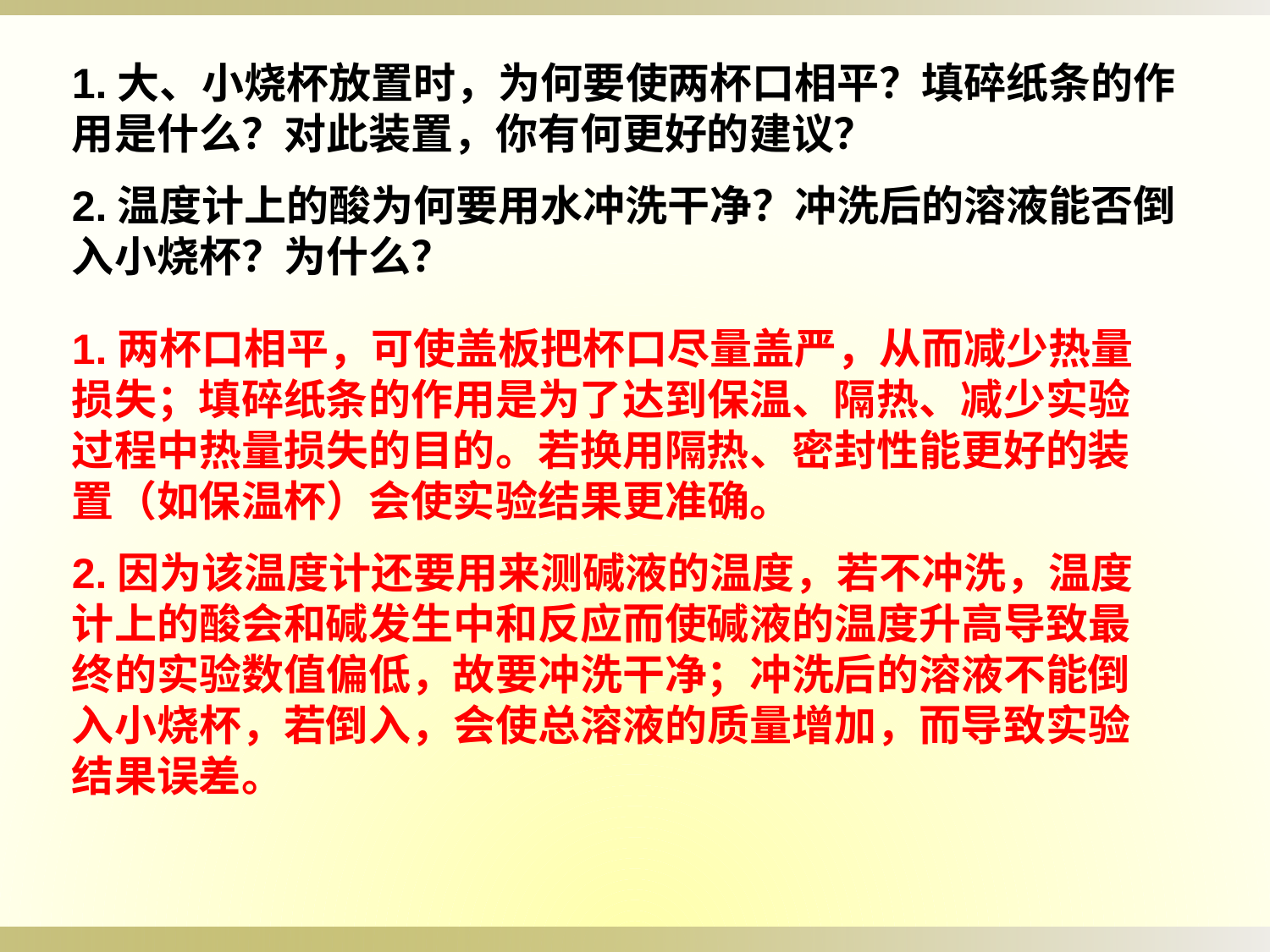

1.大、小烧杯放置时，为何要使两杯口相平？填碎纸条的作用是什么？对此装置，你有何更好的建议？
2.温度计上的酸为何要用水冲洗干净？冲洗后的溶液能否倒入小烧杯？为什么？
1.两杯口相平，可使盖板把杯口尽量盖严，从而减少热量损失；填碎纸条的作用是为了达到保温、隔热、减少实验过程中热量损失的目的。若换用隔热、密封性能更好的装置（如保温杯）会使实验结果更准确。
2.因为该温度计还要用来测碱液的温度，若不冲洗，温度计上的酸会和碱发生中和反应而使碱液的温度升高导致最终的实验数值偏低，故要冲洗干净；冲洗后的溶液不能倒入小烧杯，若倒入，会使总溶液的质量增加，而导致实验结果误差。